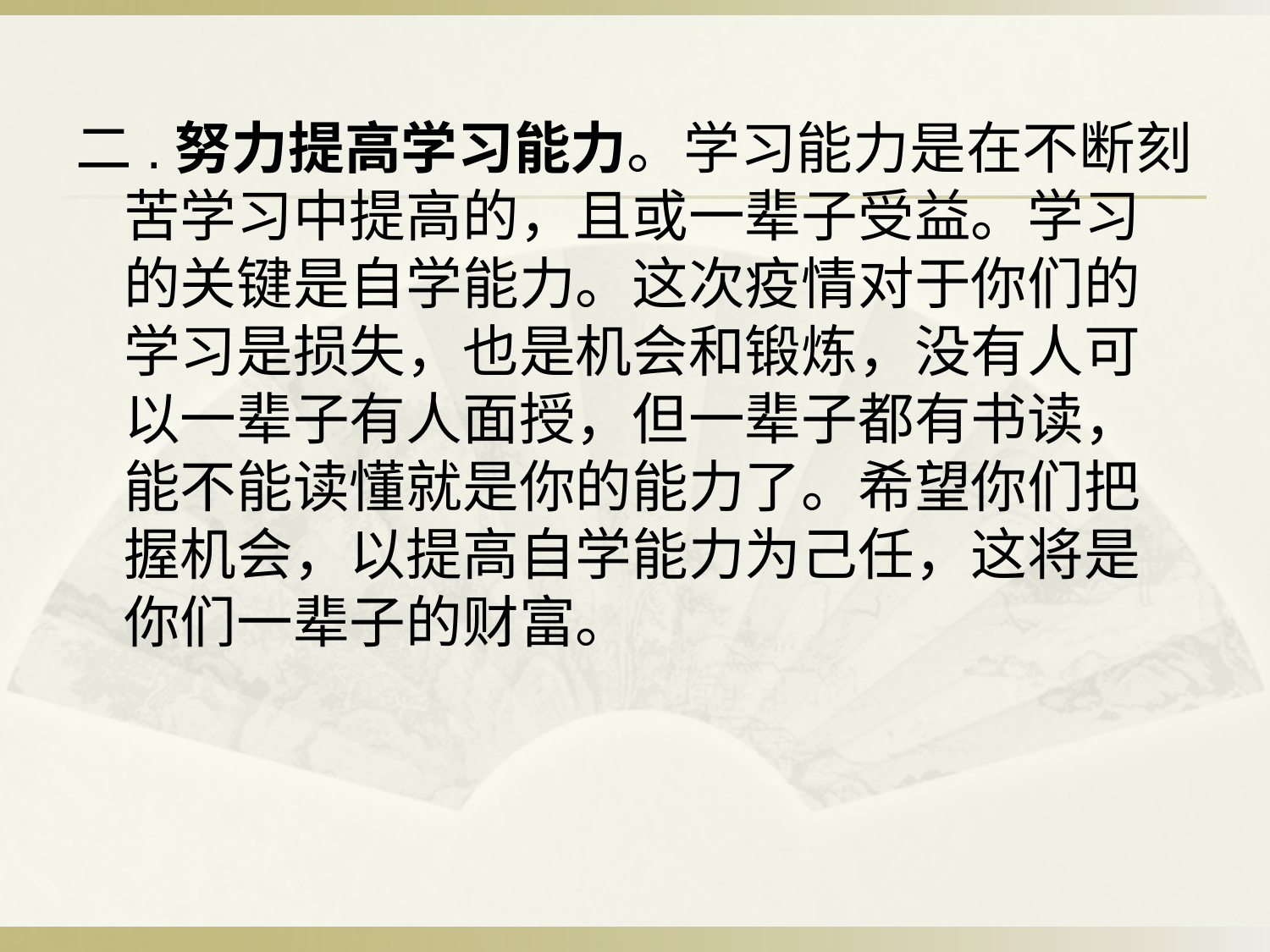

二.努力提高学习能力。学习能力是在不断刻苦学习中提高的，且或一辈子受益。学习的关键是自学能力。这次疫情对于你们的学习是损失，也是机会和锻炼，没有人可以一辈子有人面授，但一辈子都有书读，能不能读懂就是你的能力了。希望你们把握机会，以提高自学能力为己任，这将是你们一辈子的财富。